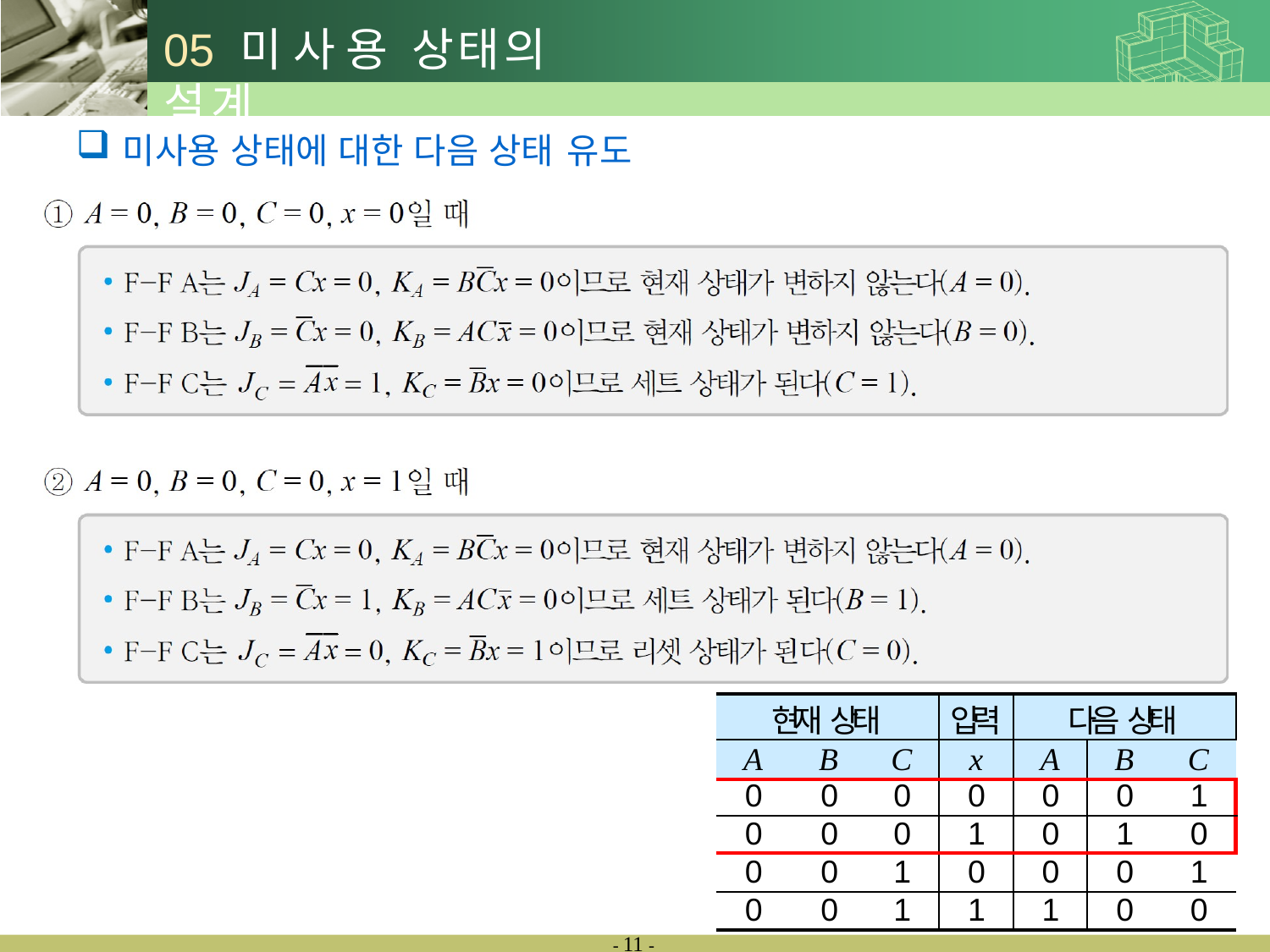

# 05	미사용 상태의 설계
미사용 상태에 대한 다음 상태 유도

|  | 현재 상태 |  |  | 입력 | 다음 상태 |  |  |  |
| --- | --- | --- | --- | --- | --- | --- | --- | --- |
|  | A | B | C | x | A | B | C |  |
|  | 0 | 0 | 0 | 0 | 0 | 0 | 1 |  |
|  | 0 | 0 | 0 | 1 | 0 | 1 | 0 |  |
|  | 0 | 0 | 1 | 0 | 0 | 0 | 1 |  |
|  | 0 | 0 | 1 | 1 | 1 | 0 | 0 |  |
- 11 -